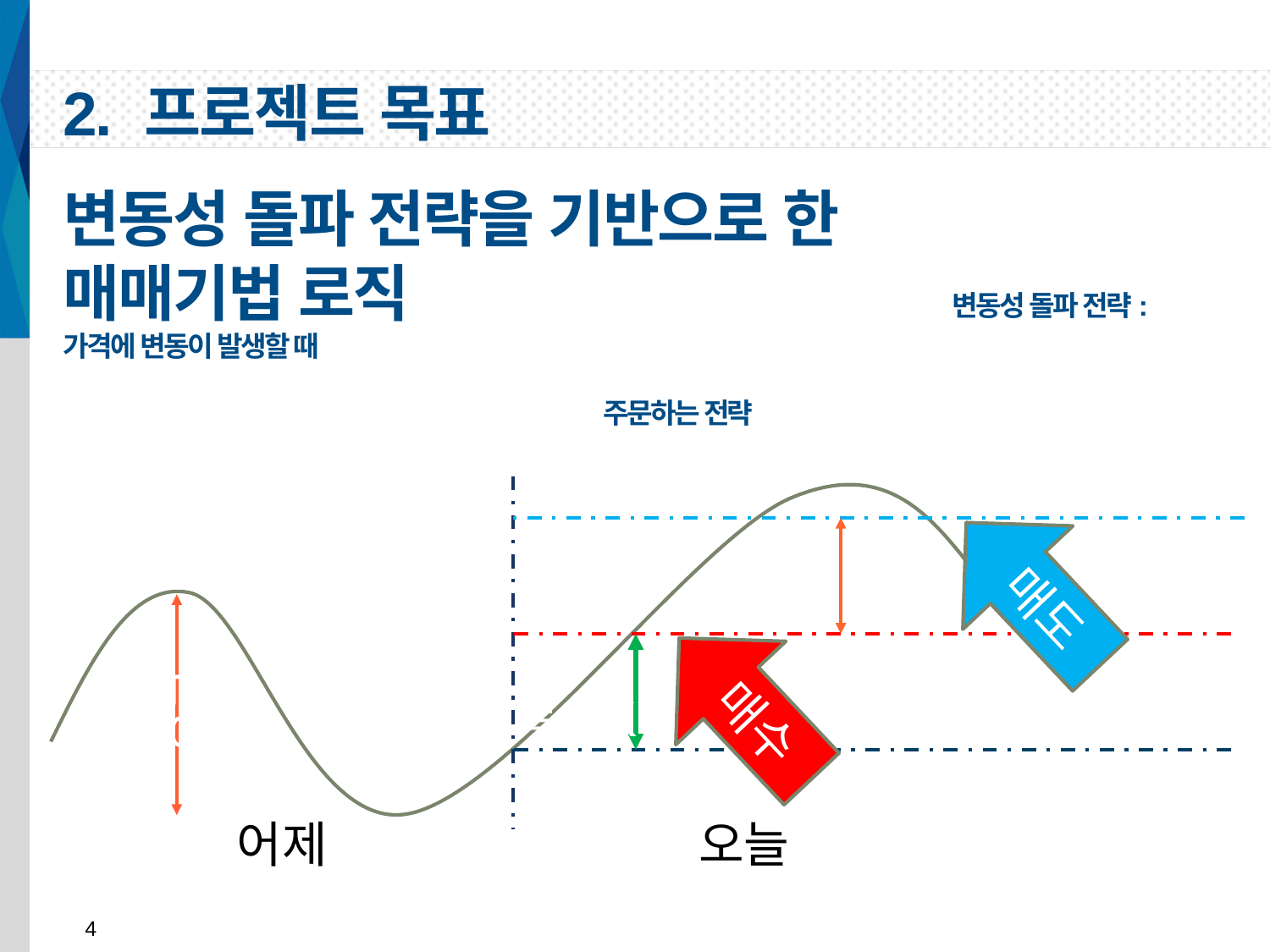

2. 프로젝트 목표
변동성 돌파 전략을 기반으로 한
매매기법 로직					변동성 돌파 전략: 가격에 변동이 발생할 때
													    주문하는 전략

차익
매도
변동폭
매수
어제
오늘
변동폭* K